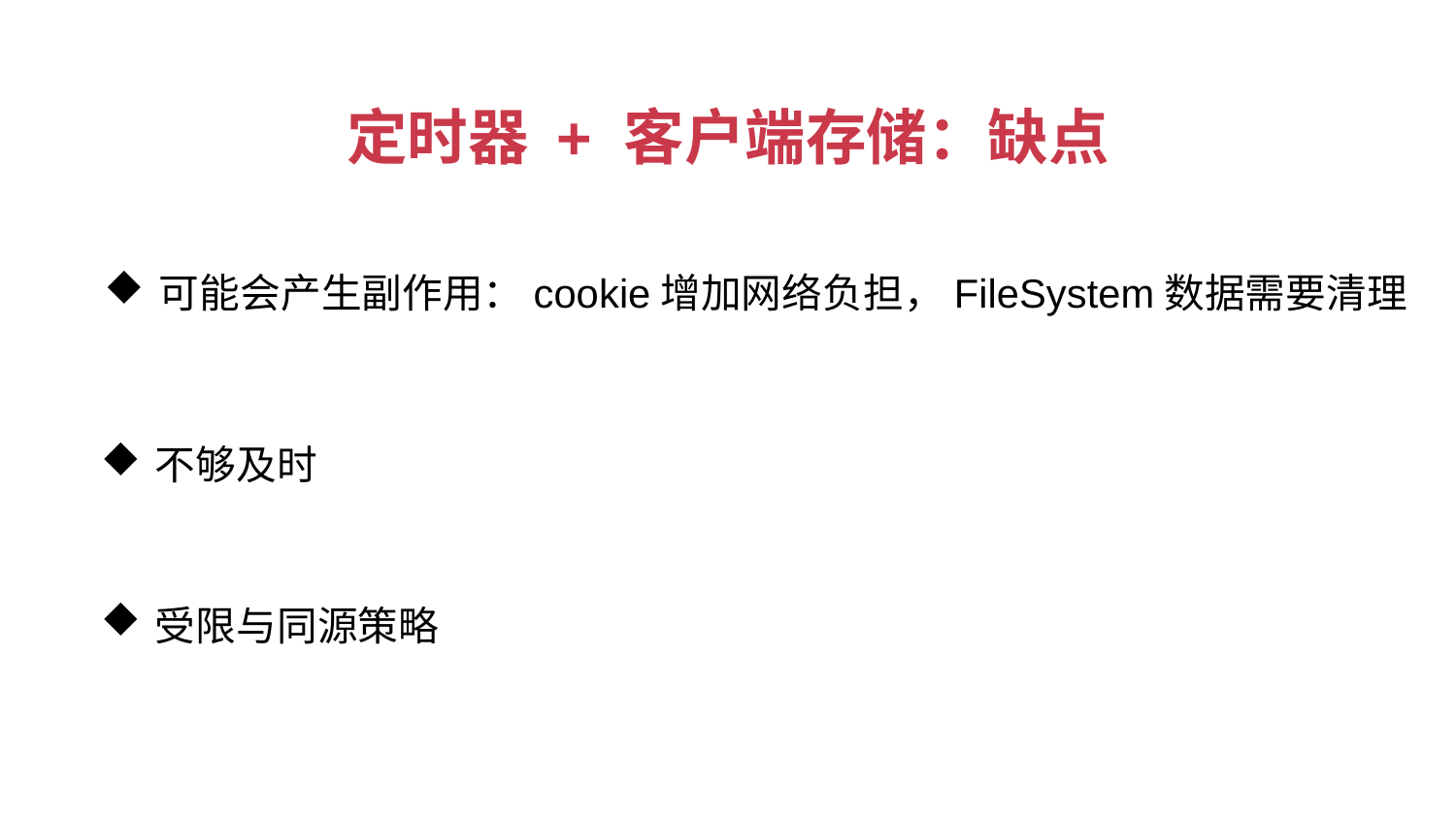

定时器 + 客户端存储：缺点
可能会产生副作用：cookie增加网络负担，FileSystem数据需要清理
不够及时
受限与同源策略